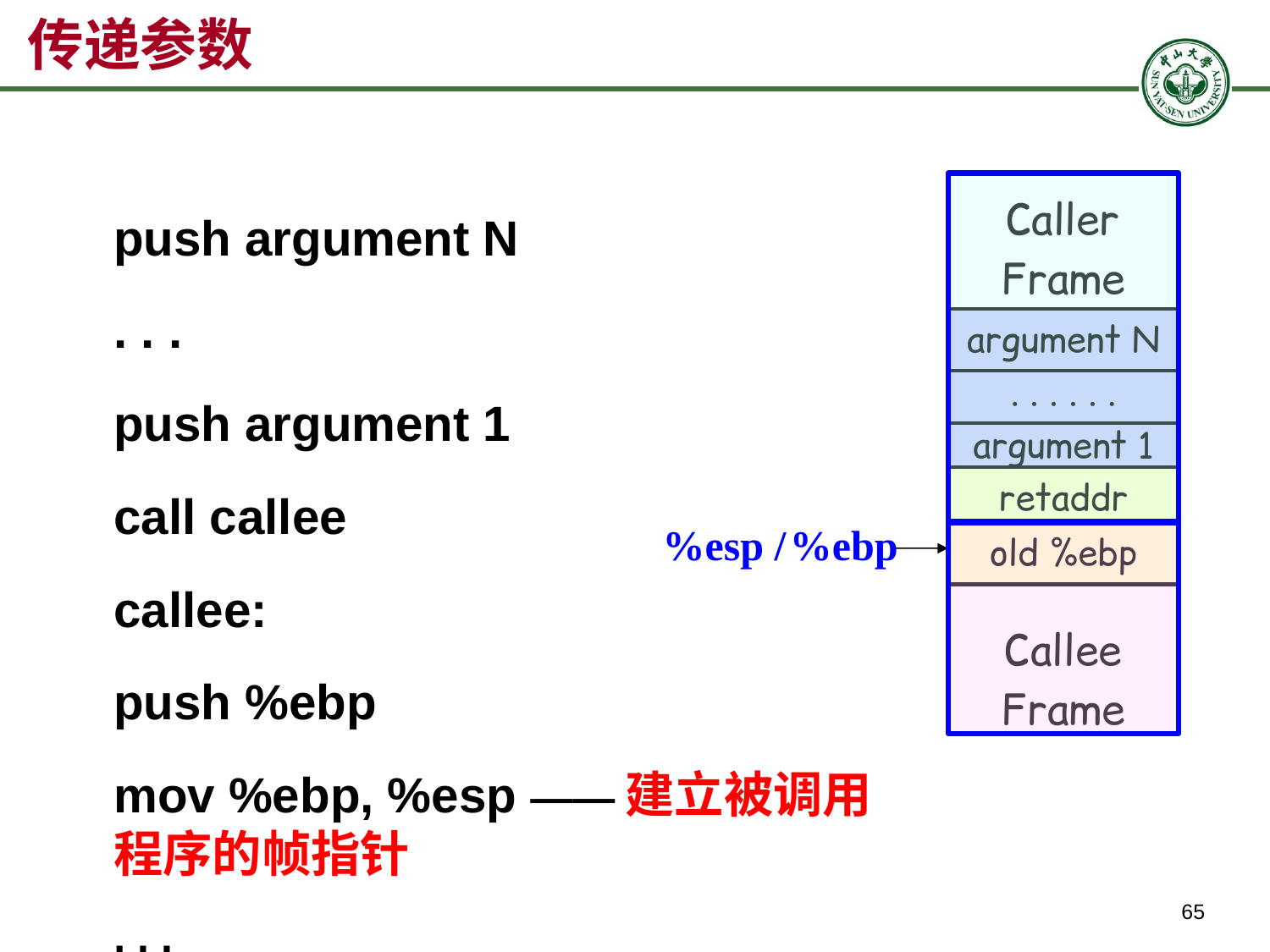

# 传递参数
| Caller Frame |
| --- |

push argument N
. . .
push argument 1
call callee
callee:
push %ebp
mov %ebp, %esp ——建立被调用
程序的帧指针
. . .
| argument N |
| --- |
| . . . . . . |
| --- |
| argument 1 |
| --- |
| retaddr |
| --- |
%esp /
%ebp

| old %ebp |
| --- |
| Callee Frame |
| --- |